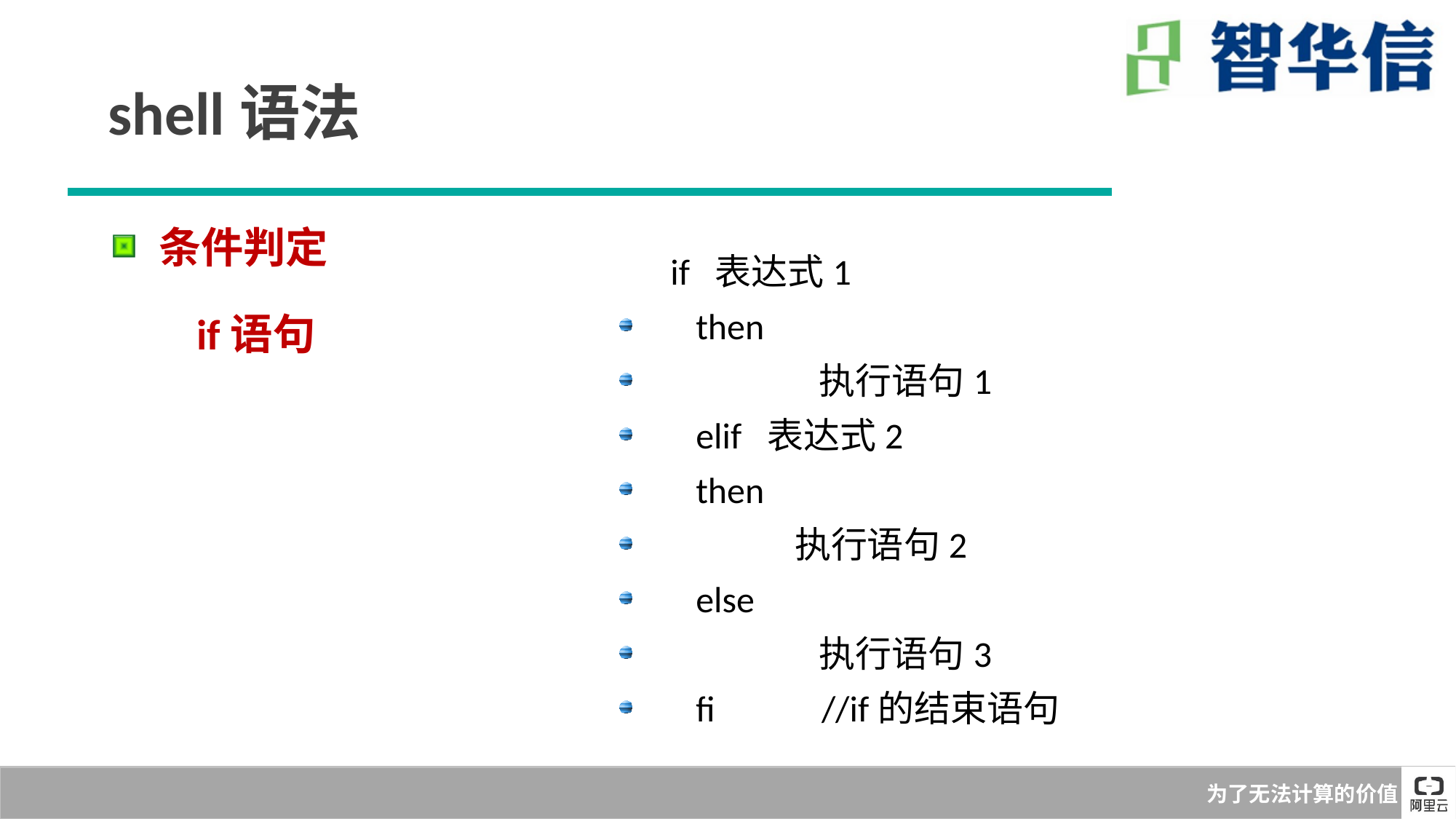

shell语法
       if  表达式1
       then
                     执行语句1
       elif  表达式2
       then
                  执行语句2
       else
                     执行语句3
       fi             //if的结束语句
 条件判定
if语句